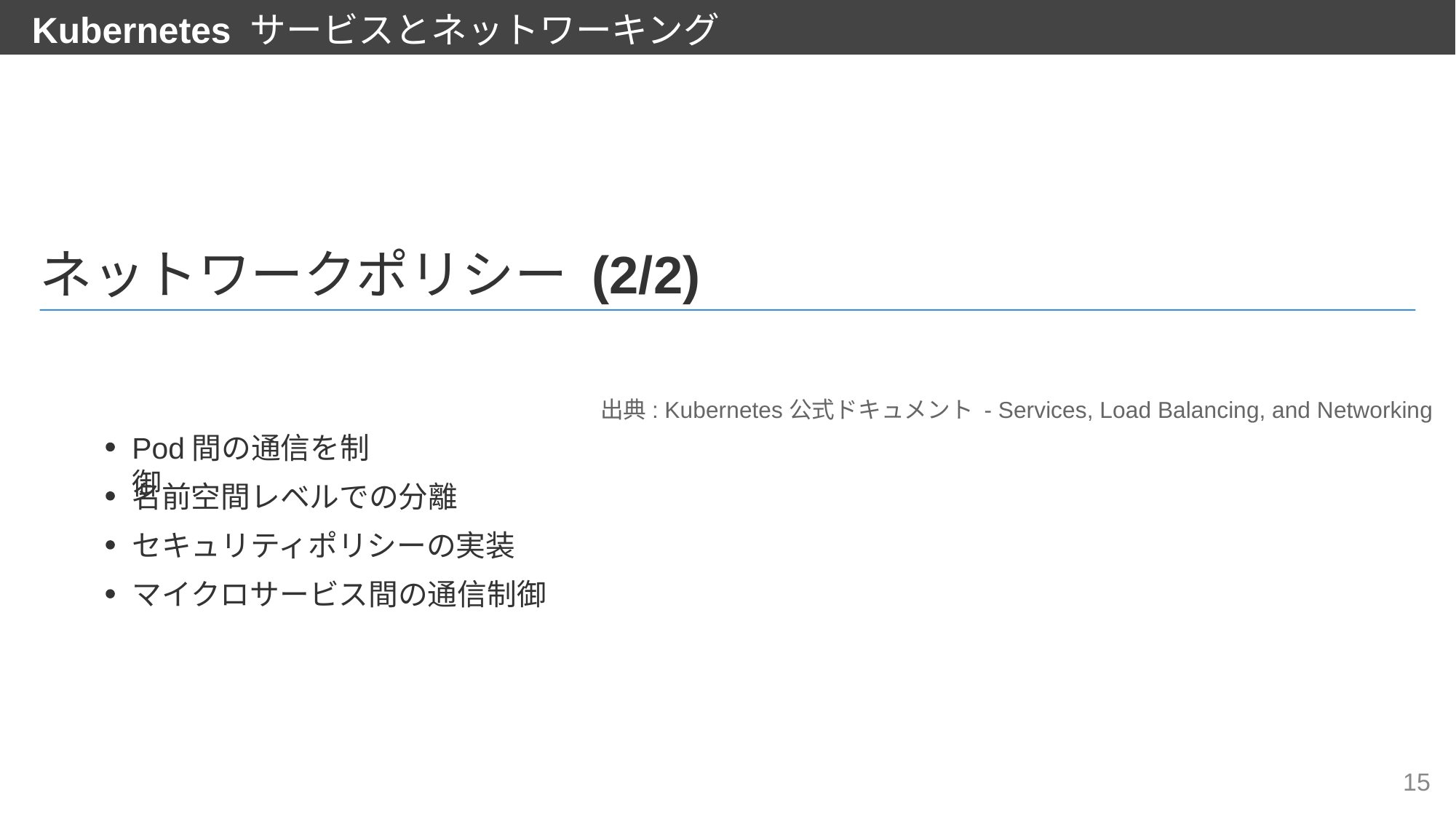

Kubernetes サービスとネットワーキング
ネットワークポリシー (2/2)

出典: Kubernetes公式ドキュメント - Services, Load Balancing, and Networking
Pod間の通信を制御

名前空間レベルでの分離

セキュリティポリシーの実装

マイクロサービス間の通信制御

15